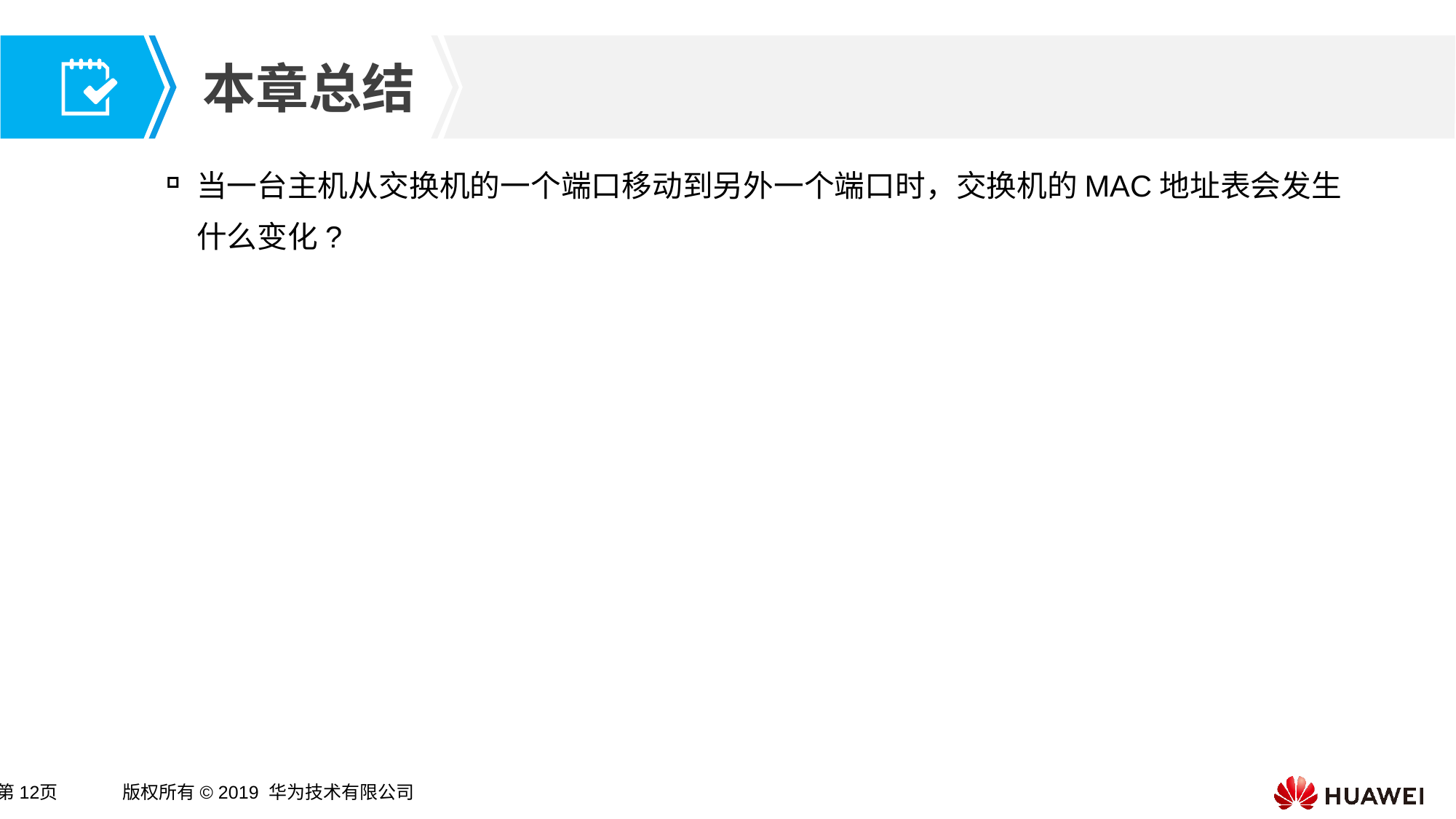

当一台主机从交换机的一个端口移动到另外一个端口时，交换机的MAC地址表会发生什么变化?